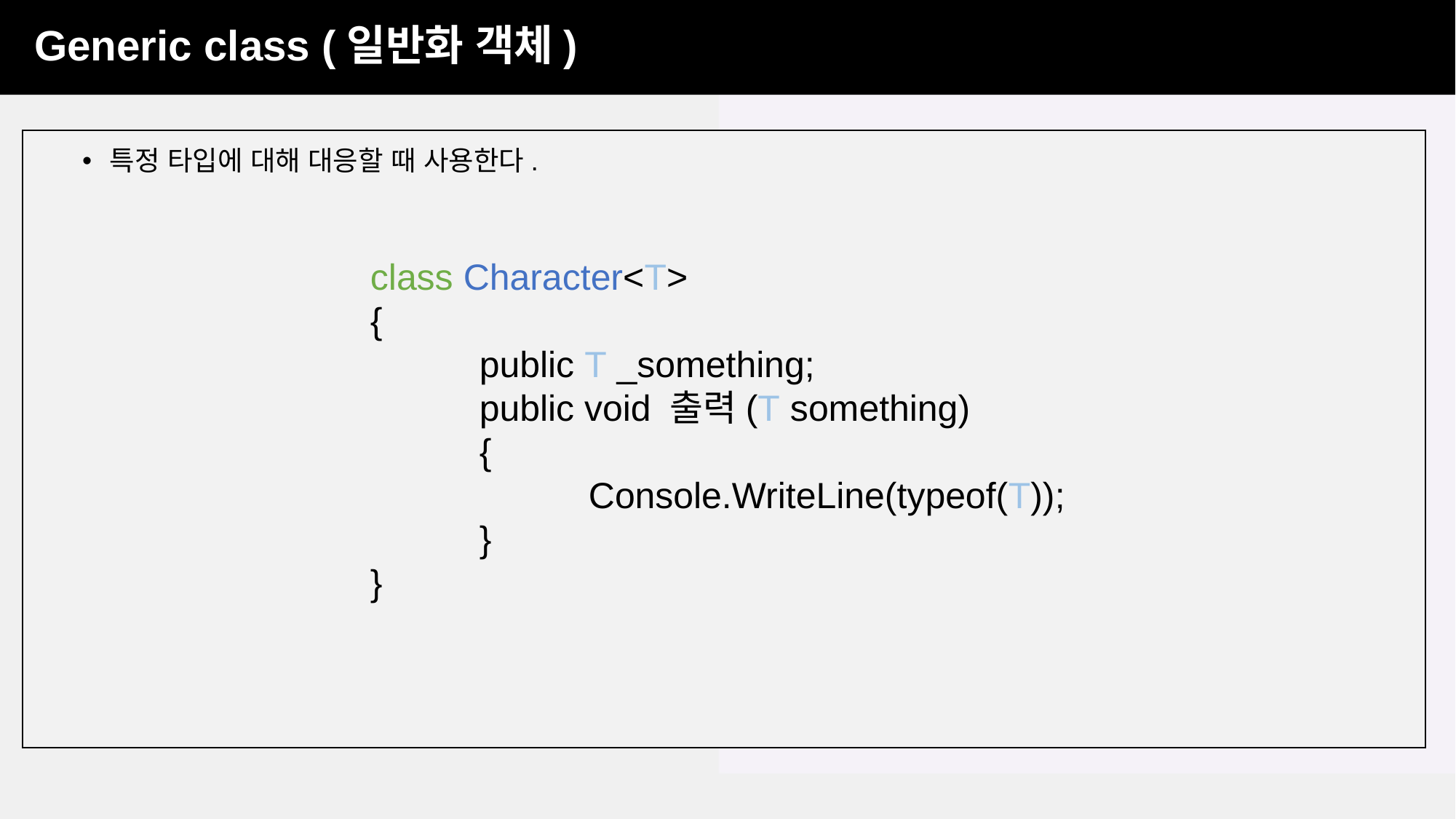

Generic class (일반화 객체)
특정 타입에 대해 대응할 때 사용한다.
class Character<T>
{
	public T _something;
	public void 출력(T something)
	{
		Console.WriteLine(typeof(T));
	}
}